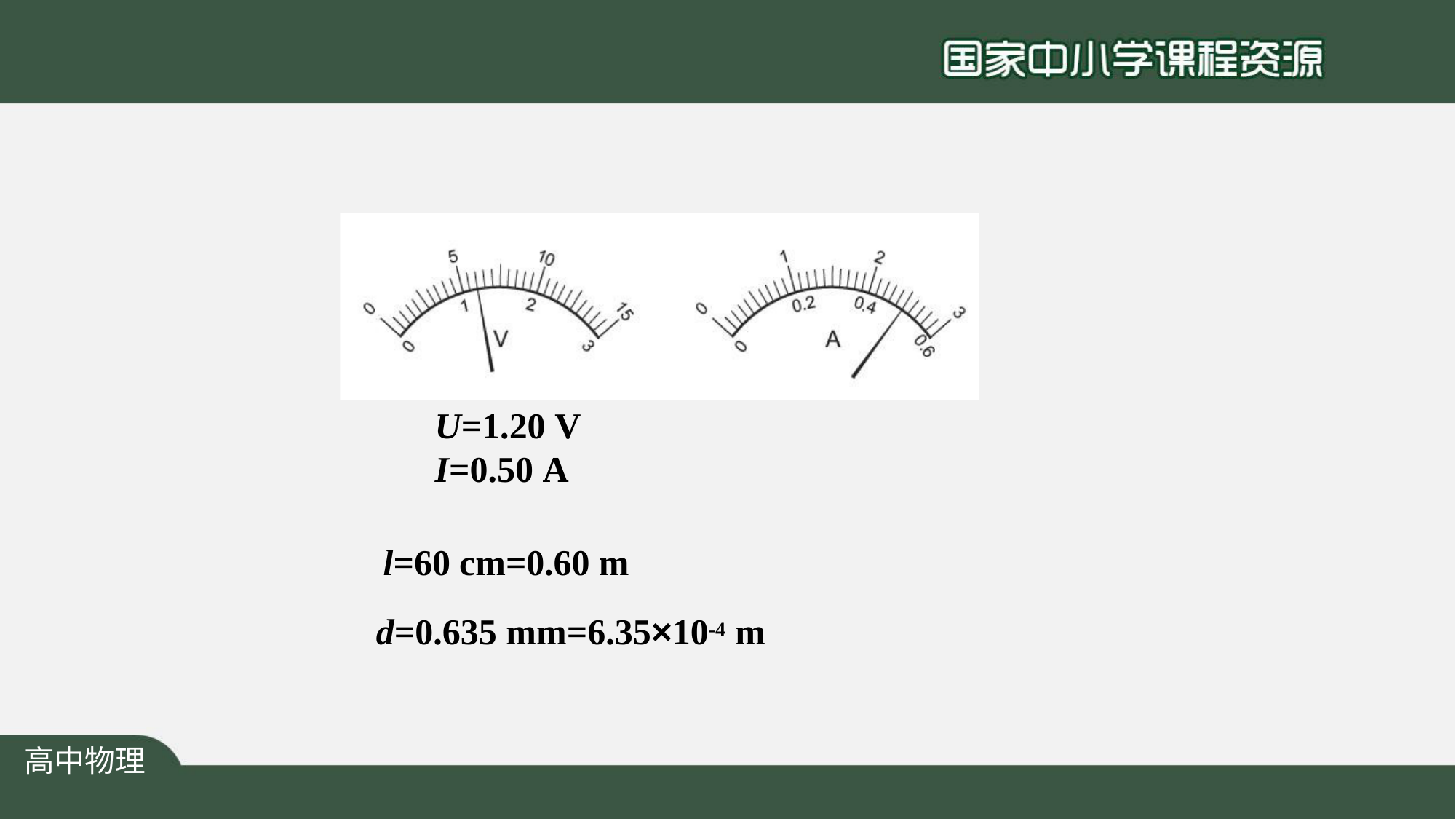

U=1.20 V	I=0.50 A

l=60 cm=0.60 m
d=0.635 mm=6.35×10-4 m
高中物理